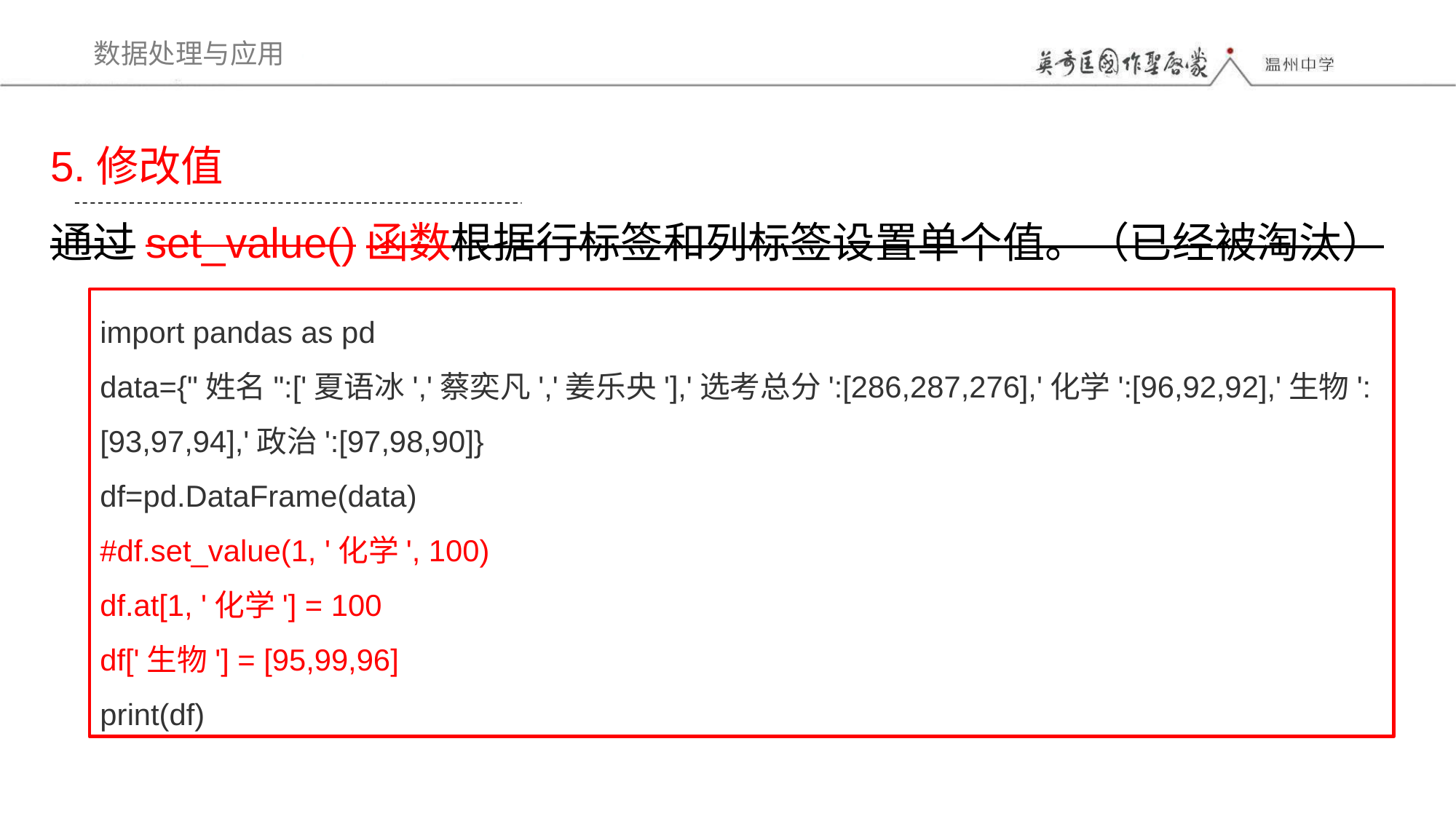

5.修改值
通过set_value()函数根据行标签和列标签设置单个值。（已经被淘汰）
import pandas as pd
data={"姓名":['夏语冰','蔡奕凡','姜乐央'],'选考总分':[286,287,276],'化学':[96,92,92],'生物':[93,97,94],'政治':[97,98,90]}
df=pd.DataFrame(data)
#df.set_value(1, '化学', 100)
df.at[1, '化学'] = 100
df['生物'] = [95,99,96]
print(df)